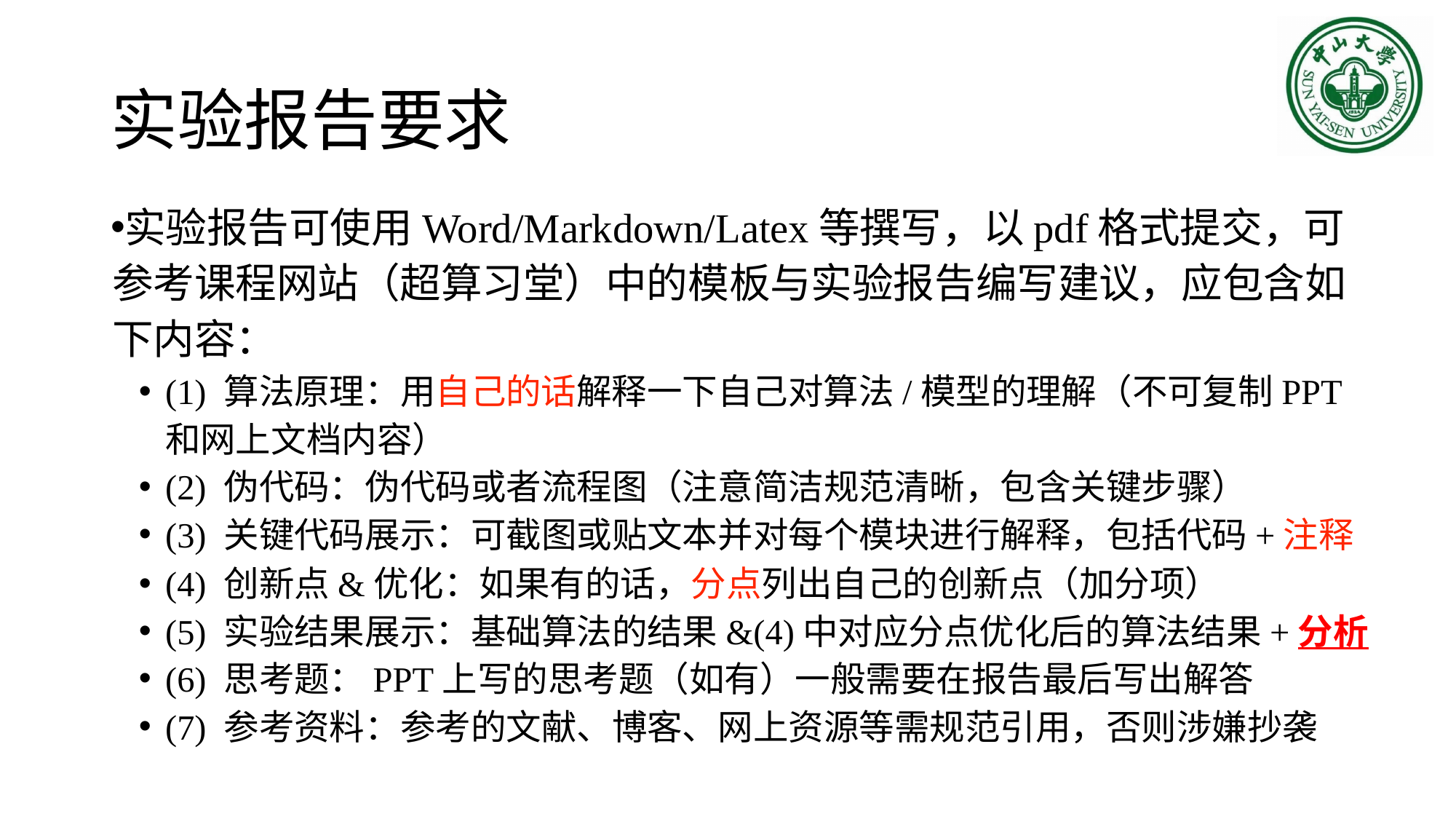

# 实验报告要求
实验报告可使用Word/Markdown/Latex等撰写，以pdf格式提交，可参考课程网站（超算习堂）中的模板与实验报告编写建议，应包含如下内容：
(1) 算法原理：用自己的话解释一下自己对算法/模型的理解（不可复制PPT和网上文档内容）
(2) 伪代码：伪代码或者流程图（注意简洁规范清晰，包含关键步骤）
(3) 关键代码展示：可截图或贴文本并对每个模块进行解释，包括代码+注释
(4) 创新点&优化：如果有的话，分点列出自己的创新点（加分项）
(5) 实验结果展示：基础算法的结果&(4)中对应分点优化后的算法结果+分析
(6) 思考题：PPT上写的思考题（如有）一般需要在报告最后写出解答
(7) 参考资料：参考的文献、博客、网上资源等需规范引用，否则涉嫌抄袭